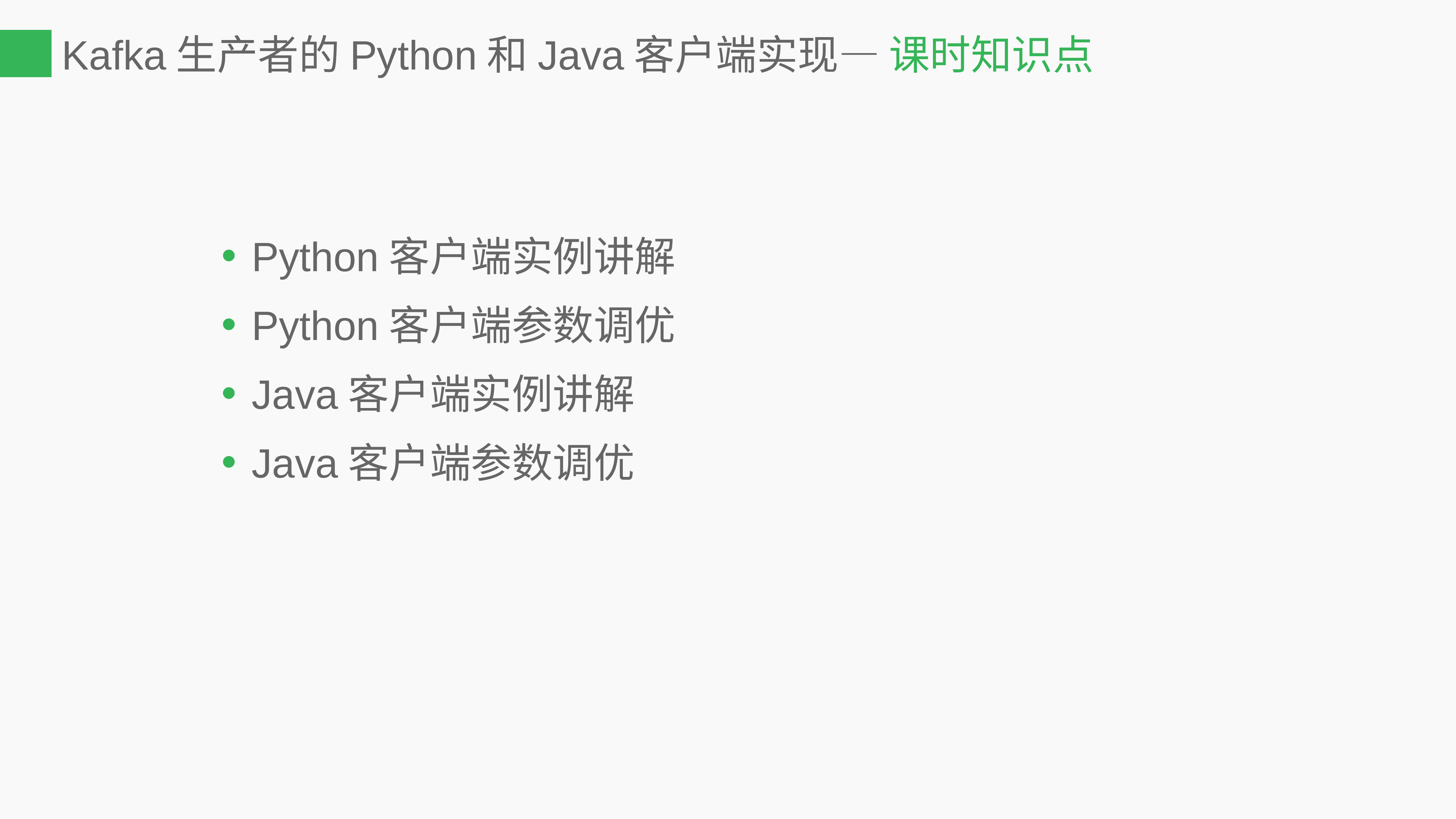

# Kafka生产者的Python和Java客户端实现— 课时知识点
Python客户端实例讲解
Python客户端参数调优
Java客户端实例讲解
Java客户端参数调优